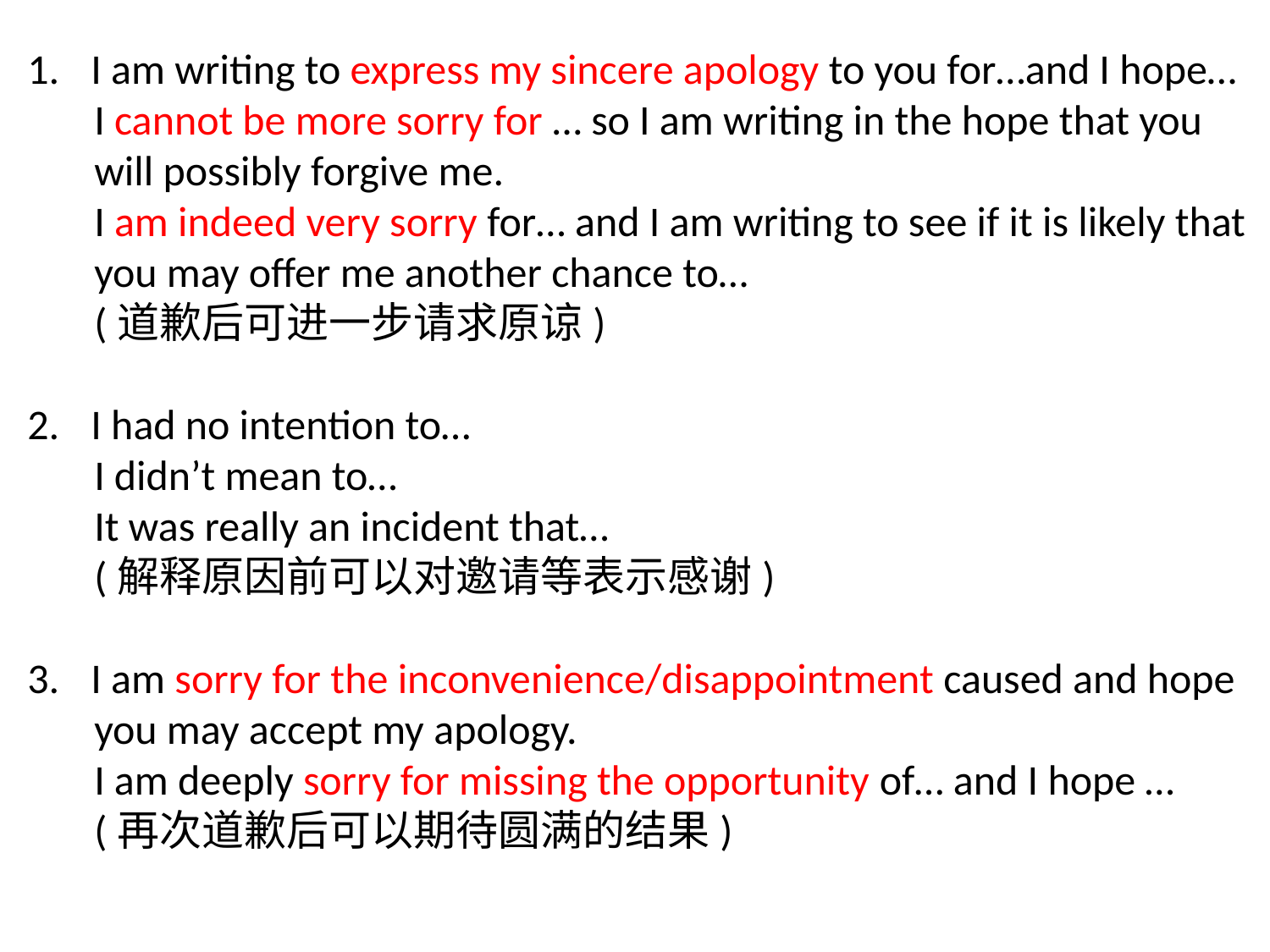

I am writing to express my sincere apology to you for…and I hope…
       I cannot be more sorry for … so I am writing in the hope that you
       will possibly forgive me.
       I am indeed very sorry for… and I am writing to see if it is likely that
       you may offer me another chance to…
       (道歉后可进一步请求原谅)

I had no intention to…
       I didn’t mean to…
       It was really an incident that…
       (解释原因前可以对邀请等表示感谢)

I am sorry for the inconvenience/disappointment caused and hope
       you may accept my apology.
       I am deeply sorry for missing the opportunity of… and I hope …
       (再次道歉后可以期待圆满的结果)